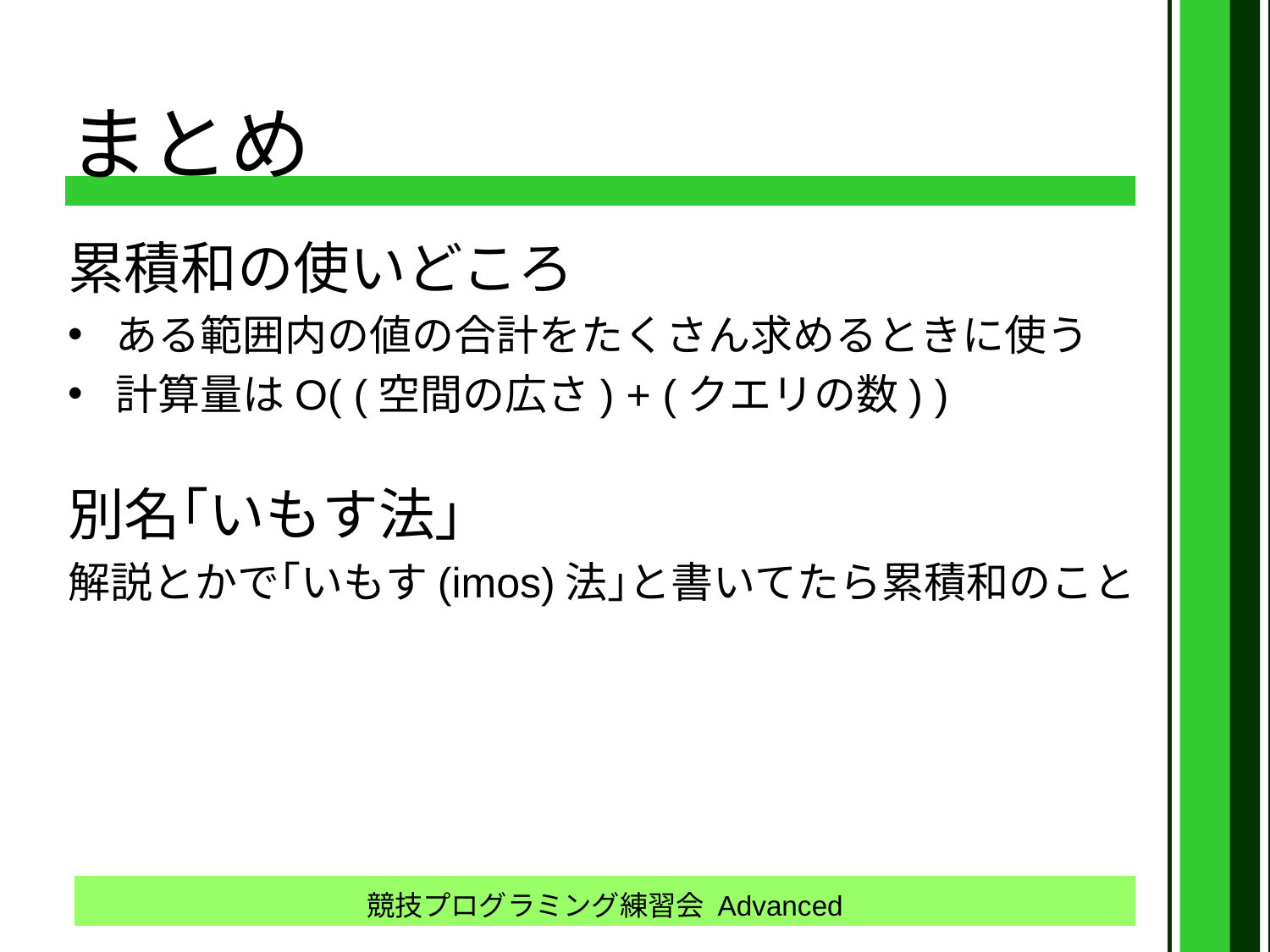

# まとめ
累積和の使いどころ
ある範囲内の値の合計をたくさん求めるときに使う
計算量はO( (空間の広さ) + (クエリの数) )

別名｢いもす法｣
解説とかで｢いもす(imos)法｣と書いてたら累積和のこと
競技プログラミング練習会 Advanced